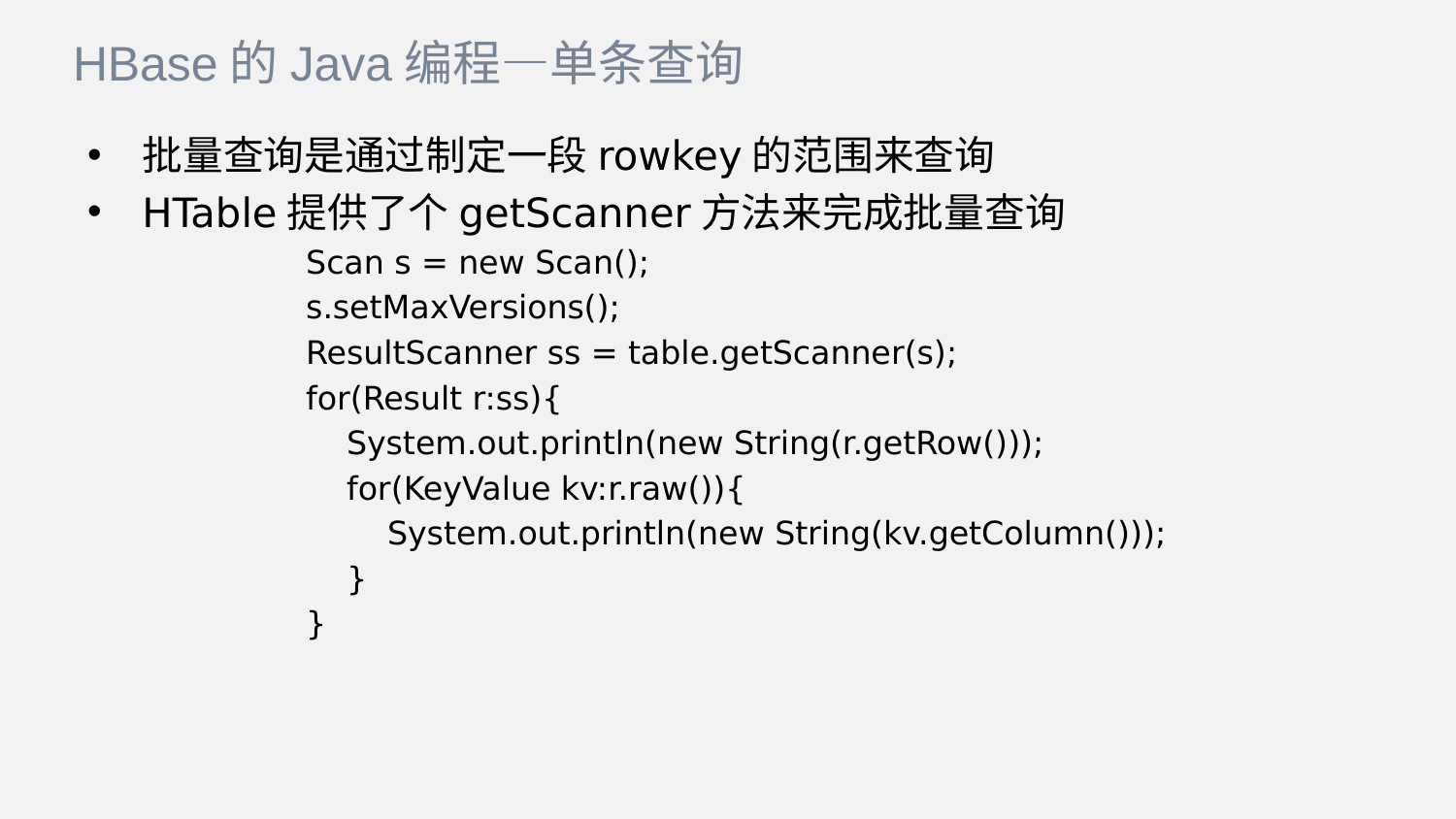

HBase的Java编程—单条查询
批量查询是通过制定一段rowkey的范围来查询
HTable提供了个getScanner方法来完成批量查询
	Scan s = new Scan();
	s.setMaxVersions();
	ResultScanner ss = table.getScanner(s);
	for(Result r:ss){
	    System.out.println(new String(r.getRow()));
	    for(KeyValue kv:r.raw()){
	        System.out.println(new String(kv.getColumn()));
	    }
	}